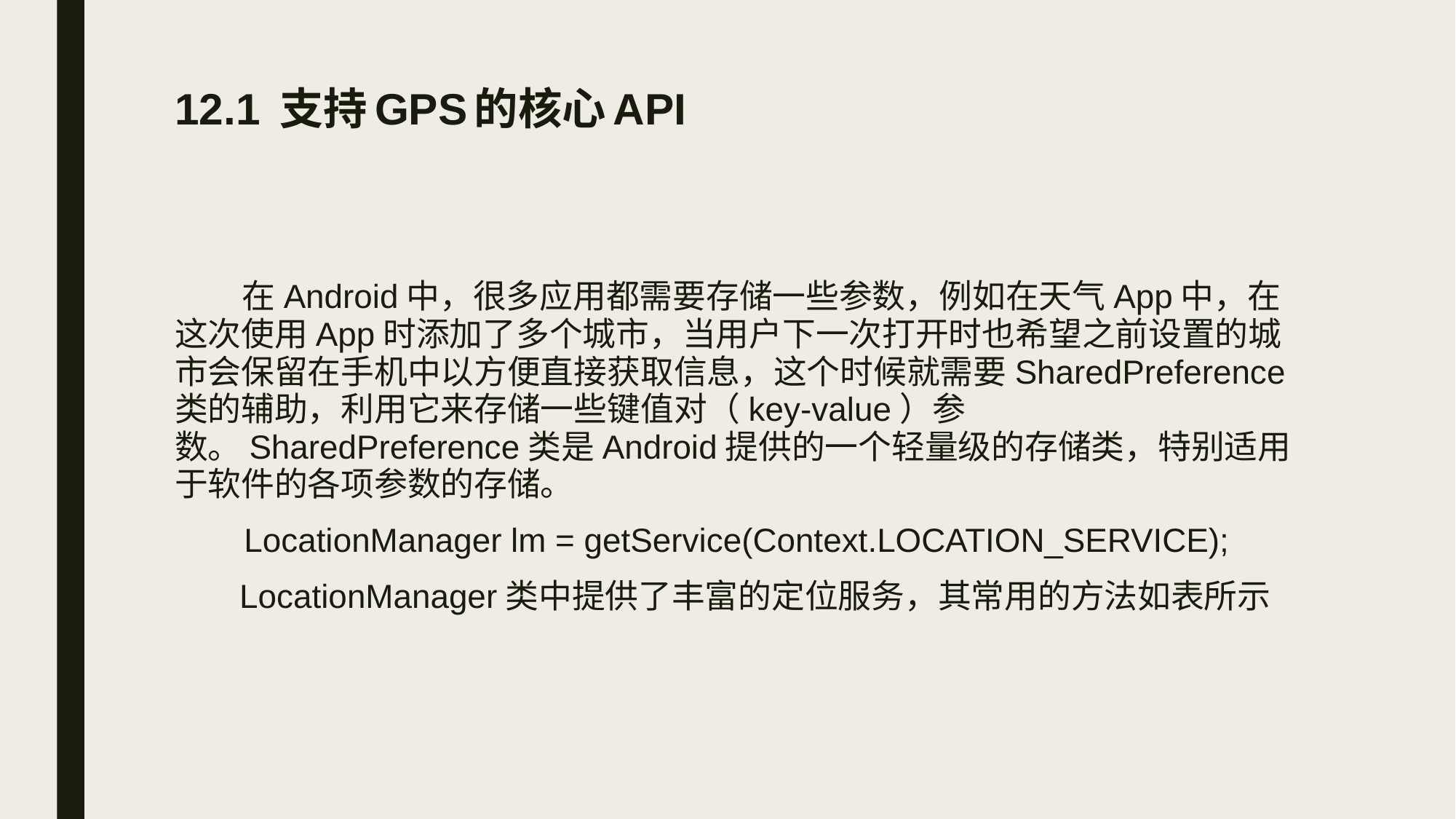

# 12.1 支持GPS的核心API
        在Android中，很多应用都需要存储一些参数，例如在天气App中，在这次使用App时添加了多个城市，当用户下一次打开时也希望之前设置的城市会保留在手机中以方便直接获取信息，这个时候就需要SharedPreference类的辅助，利用它来存储一些键值对（key-value）参数。SharedPreference类是Android提供的一个轻量级的存储类，特别适用于软件的各项参数的存储。
LocationManager lm = getService(Context.LOCATION_SERVICE);
       LocationManager类中提供了丰富的定位服务，其常用的方法如表所示